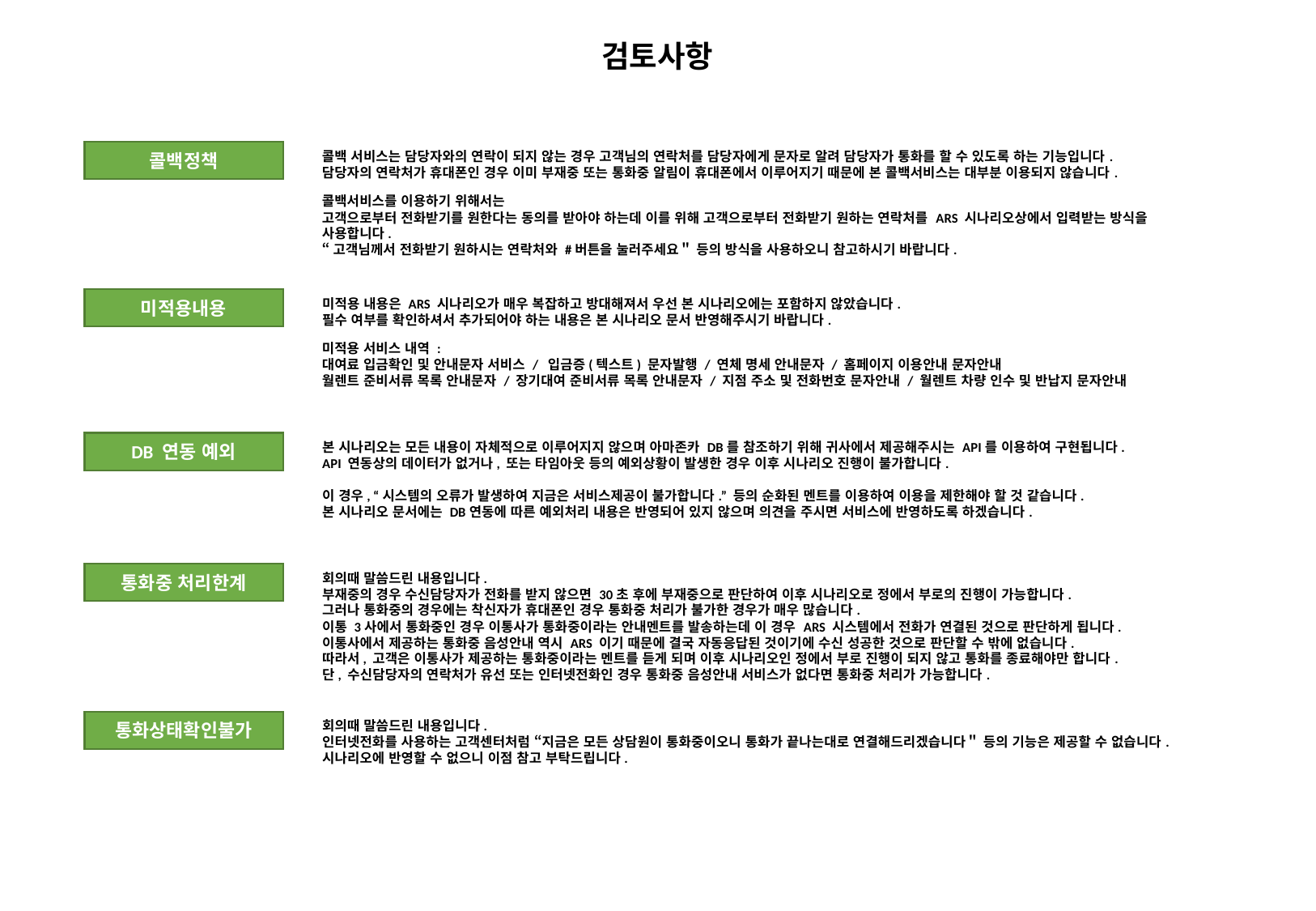

검토사항
콜백정책
콜백 서비스는 담당자와의 연락이 되지 않는 경우 고객님의 연락처를 담당자에게 문자로 알려 담당자가 통화를 할 수 있도록 하는 기능입니다.
담당자의 연락처가 휴대폰인 경우 이미 부재중 또는 통화중 알림이 휴대폰에서 이루어지기 때문에 본 콜백서비스는 대부분 이용되지 않습니다.
콜백서비스를 이용하기 위해서는
고객으로부터 전화받기를 원한다는 동의를 받아야 하는데 이를 위해 고객으로부터 전화받기 원하는 연락처를 ARS 시나리오상에서 입력받는 방식을 사용합니다.
“고객님께서 전화받기 원하시는 연락처와 #버튼을 눌러주세요＂ 등의 방식을 사용하오니 참고하시기 바랍니다.
미적용내용
미적용 내용은 ARS 시나리오가 매우 복잡하고 방대해져서 우선 본 시나리오에는 포함하지 않았습니다.
필수 여부를 확인하셔서 추가되어야 하는 내용은 본 시나리오 문서 반영해주시기 바랍니다.
미적용 서비스 내역 :
대여료 입금확인 및 안내문자 서비스 /  입금증(텍스트) 문자발행 / 연체 명세 안내문자 / 홈페이지 이용안내 문자안내
월렌트 준비서류 목록 안내문자 / 장기대여 준비서류 목록 안내문자 / 지점 주소 및 전화번호 문자안내 / 월렌트 차량 인수 및 반납지 문자안내
DB 연동 예외
본 시나리오는 모든 내용이 자체적으로 이루어지지 않으며 아마존카 DB를 참조하기 위해 귀사에서 제공해주시는 API를 이용하여 구현됩니다.
API 연동상의 데이터가 없거나, 또는 타임아웃 등의 예외상황이 발생한 경우 이후 시나리오 진행이 불가합니다.

이 경우, “시스템의 오류가 발생하여 지금은 서비스제공이 불가합니다.” 등의 순화된 멘트를 이용하여 이용을 제한해야 할 것 같습니다.
본 시나리오 문서에는 DB연동에 따른 예외처리 내용은 반영되어 있지 않으며 의견을 주시면 서비스에 반영하도록 하겠습니다.
통화중 처리한계
회의때 말씀드린 내용입니다.
부재중의 경우 수신담당자가 전화를 받지 않으면 30초 후에 부재중으로 판단하여 이후 시나리오로 정에서 부로의 진행이 가능합니다.
그러나 통화중의 경우에는 착신자가 휴대폰인 경우 통화중 처리가 불가한 경우가 매우 많습니다.
이통 3사에서 통화중인 경우 이통사가 통화중이라는 안내멘트를 발송하는데 이 경우 ARS 시스템에서 전화가 연결된 것으로 판단하게 됩니다.
이통사에서 제공하는 통화중 음성안내 역시 ARS 이기 때문에 결국 자동응답된 것이기에 수신 성공한 것으로 판단할 수 밖에 없습니다.
따라서, 고객은 이통사가 제공하는 통화중이라는 멘트를 듣게 되며 이후 시나리오인 정에서 부로 진행이 되지 않고 통화를 종료해야만 합니다.
단, 수신담당자의 연락처가 유선 또는 인터넷전화인 경우 통화중 음성안내 서비스가 없다면 통화중 처리가 가능합니다.
통화상태확인불가
회의때 말씀드린 내용입니다.
인터넷전화를 사용하는 고객센터처럼 “지금은 모든 상담원이 통화중이오니 통화가 끝나는대로 연결해드리겠습니다＂ 등의 기능은 제공할 수 없습니다. 시나리오에 반영할 수 없으니 이점 참고 부탁드립니다.